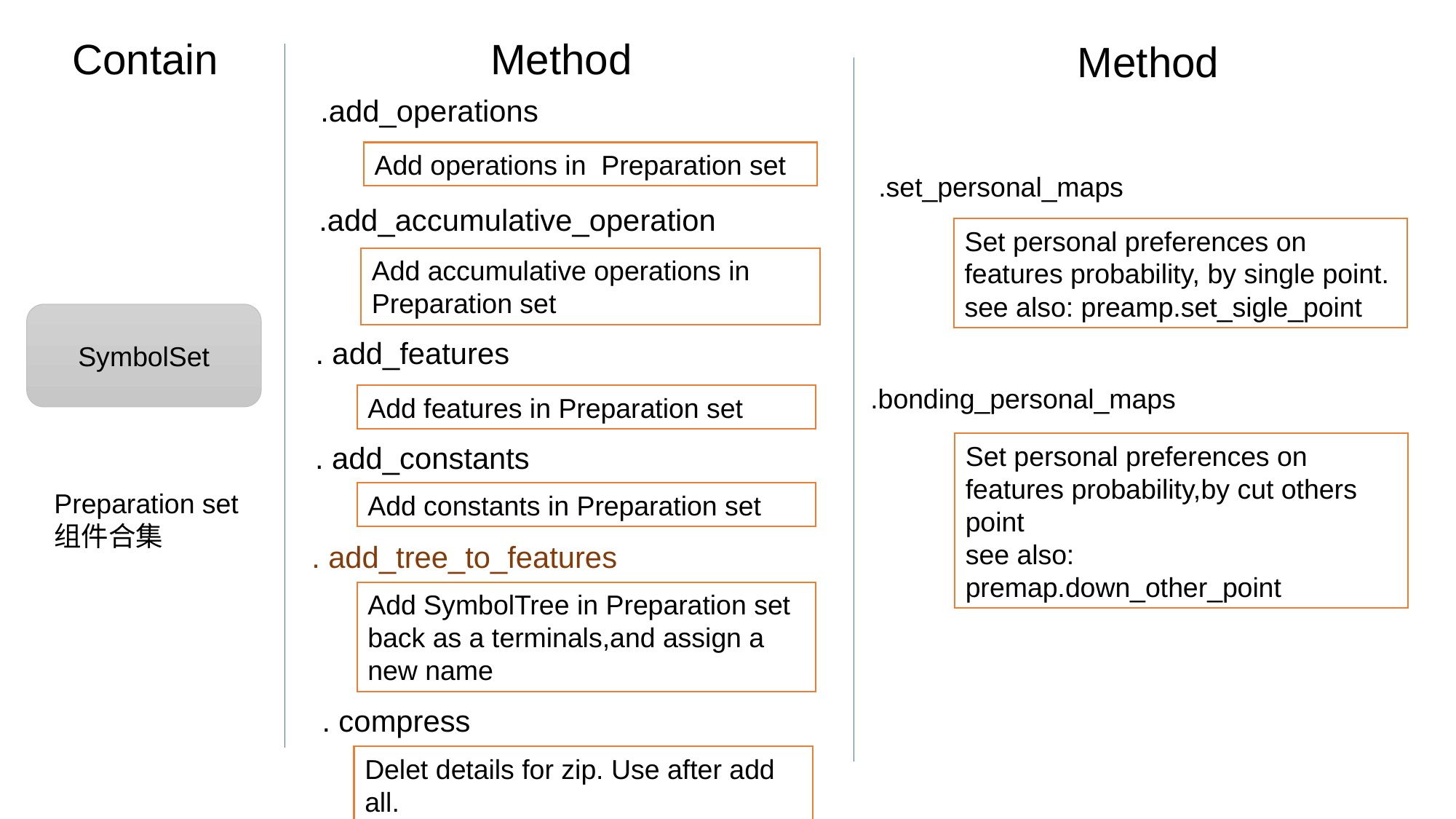

Contain
Method
Method
.add_operations
Add operations in  Preparation set
.set_personal_maps

.add_accumulative_operation
Set personal preferences on features probability, by single point.
see also: preamp.set_sigle_point
Add accumulative operations in  Preparation set
SymbolSet
. add_features
.bonding_personal_maps
Add features in Preparation set
. add_constants
Set personal preferences on features probability,by cut others point
see also: premap.down_other_point
Preparation set
组件合集

Add constants in Preparation set
. add_tree_to_features
Add SymbolTree in Preparation set back as a terminals,and assign a new name
. compress
Delet details for zip. Use after add all.